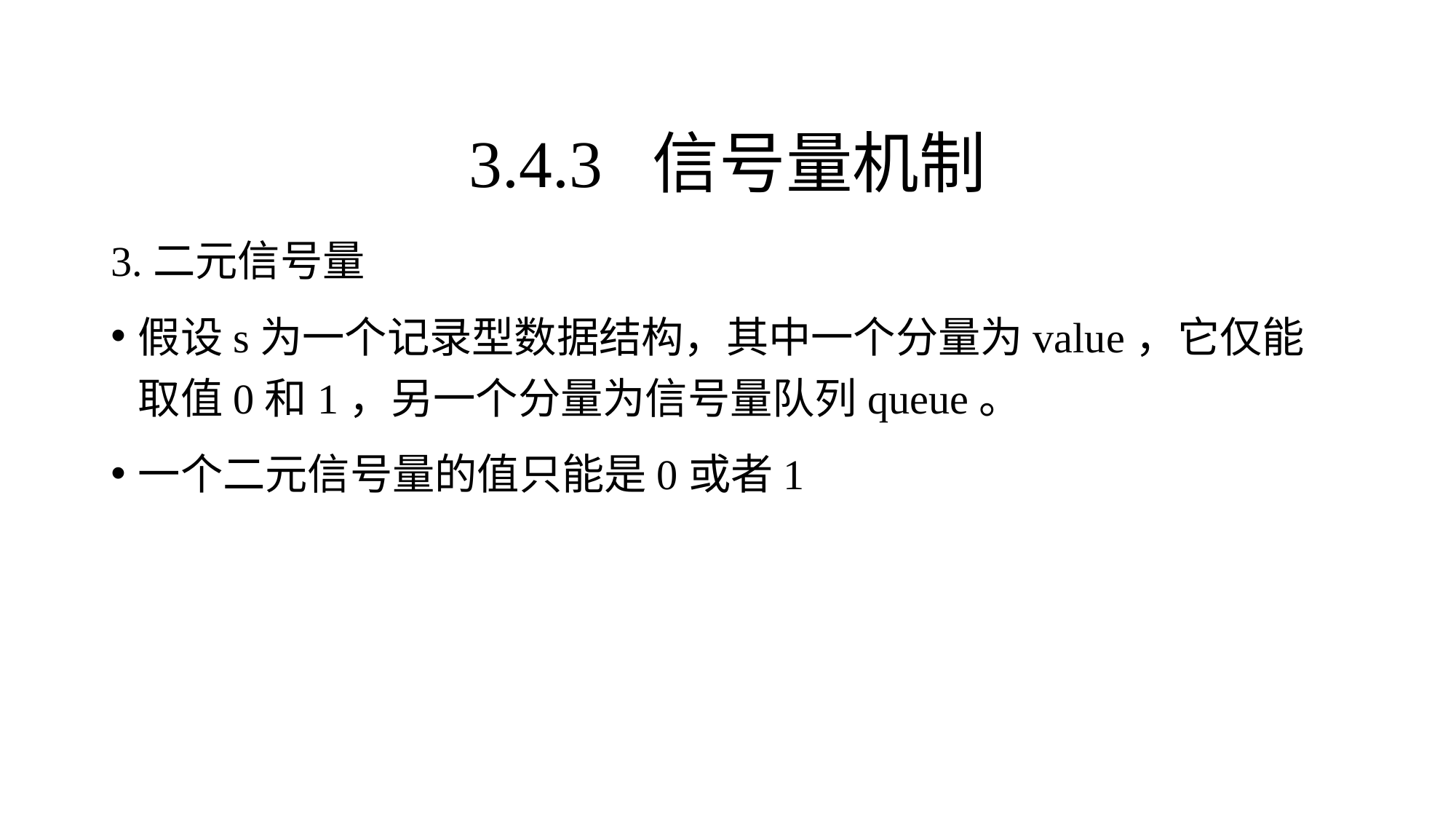

3.二元信号量
假设s为一个记录型数据结构，其中一个分量为value，它仅能取值0和1，另一个分量为信号量队列queue。
一个二元信号量的值只能是0或者1

3.4.3  信号量机制
15